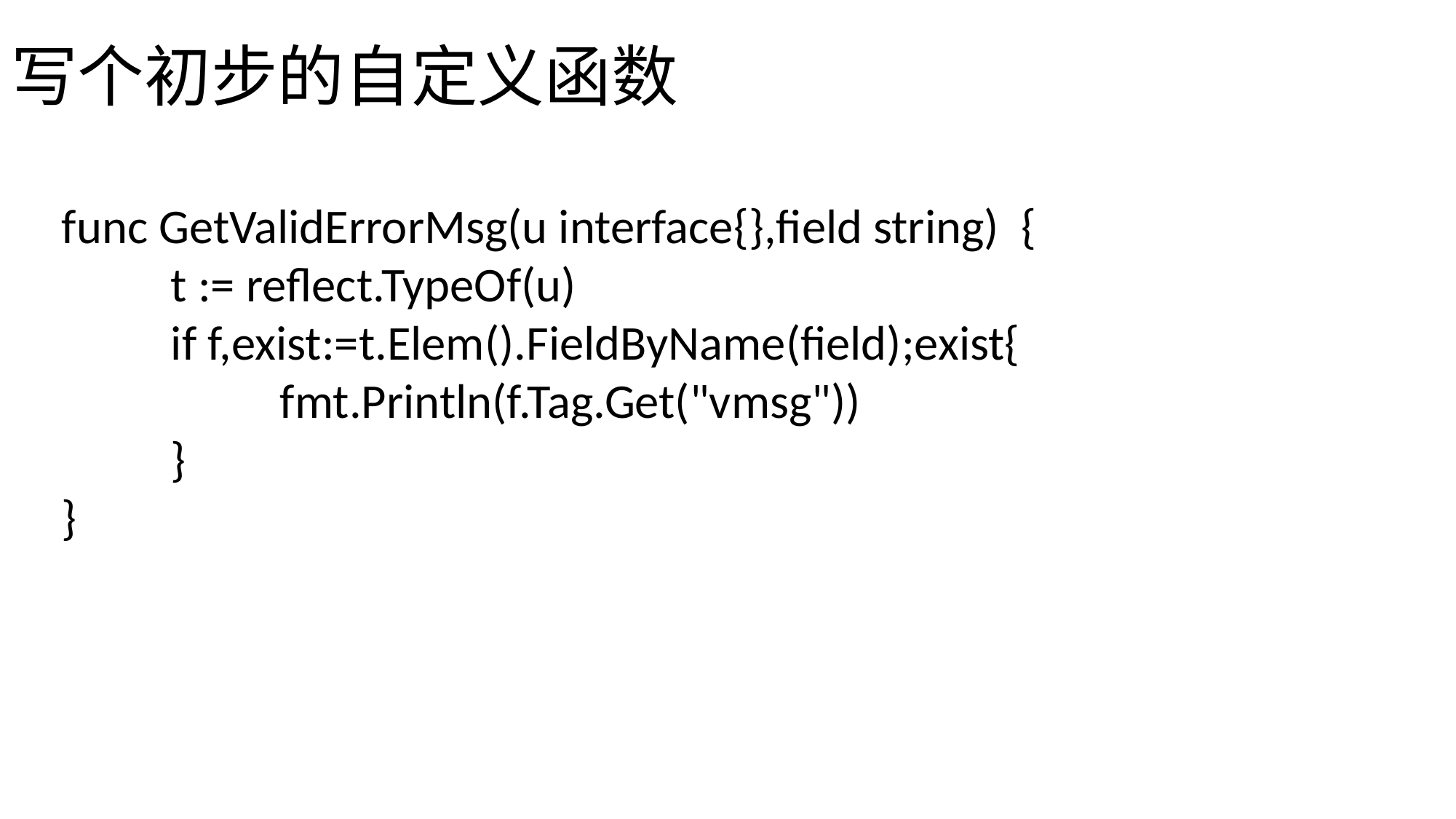

# 写个初步的自定义函数
func GetValidErrorMsg(u interface{},field string)  {
	t := reflect.TypeOf(u)
	if f,exist:=t.Elem().FieldByName(field);exist{
		fmt.Println(f.Tag.Get("vmsg"))
	}
}